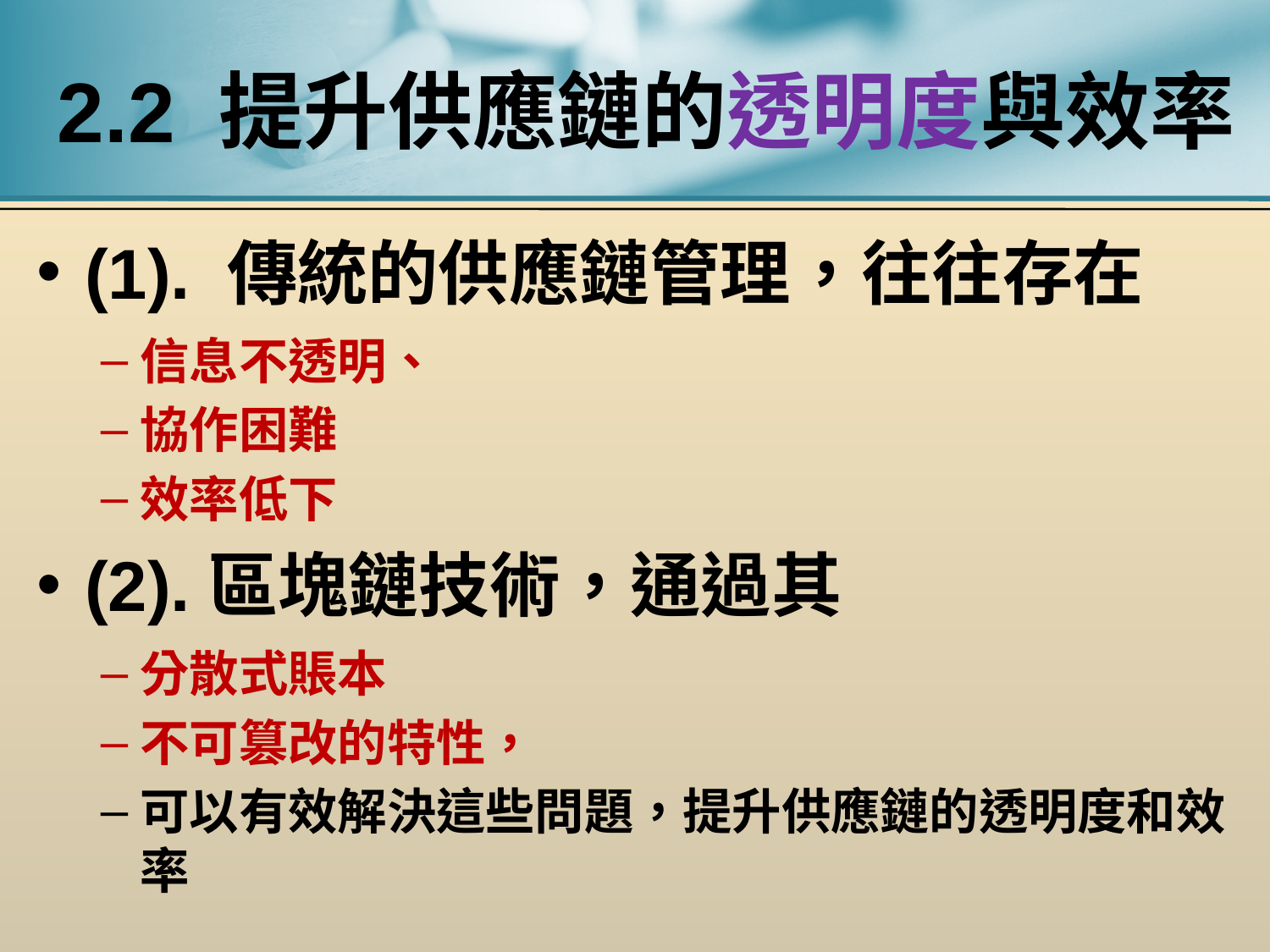

# 2.2 提升供應鏈的透明度與效率
(1). 傳統的供應鏈管理，往往存在
信息不透明、
協作困難
效率低下
(2).區塊鏈技術，通過其
分散式賬本
不可篡改的特性，
可以有效解決這些問題，提升供應鏈的透明度和效率